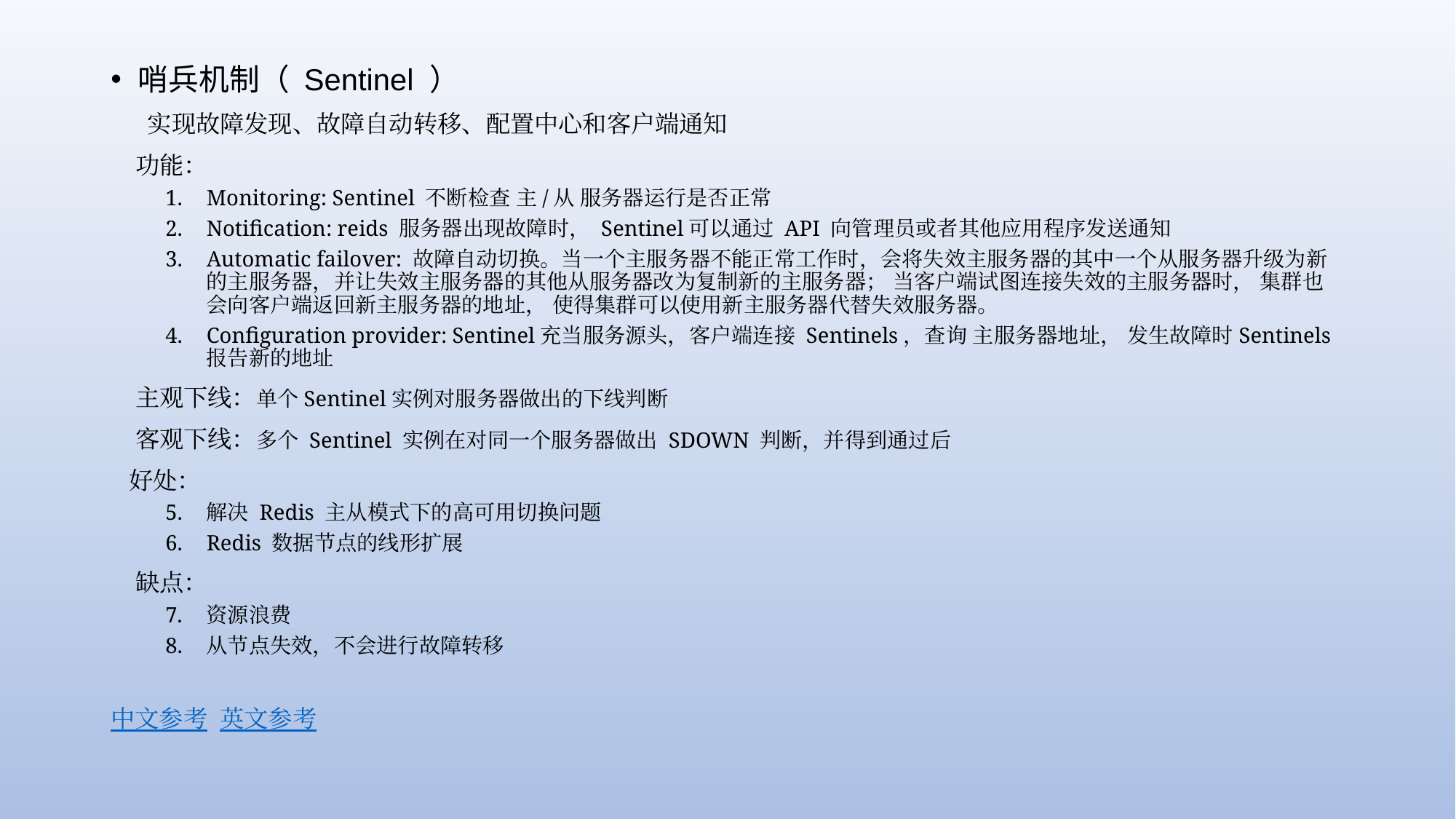

哨兵机制（ Sentinel ）
     实现故障发现、故障自动转移、配置中心和客户端通知
   功能：
Monitoring: Sentinel 不断检查 主/从 服务器运行是否正常
Notification: reids 服务器出现故障时， Sentinel可以通过 API 向管理员或者其他应用程序发送通知
Automatic failover: 故障自动切换。当一个主服务器不能正常工作时，会将失效主服务器的其中一个从服务器升级为新的主服务器，并让失效主服务器的其他从服务器改为复制新的主服务器； 当客户端试图连接失效的主服务器时， 集群也会向客户端返回新主服务器的地址， 使得集群可以使用新主服务器代替失效服务器。
Configuration provider: Sentinel充当服务源头，客户端连接 Sentinels，查询 主服务器地址， 发生故障时Sentinels 报告新的地址
   主观下线：单个Sentinel实例对服务器做出的下线判断
   客观下线：多个 Sentinel 实例在对同一个服务器做出 SDOWN 判断，并得到通过后
  好处：
解决 Redis 主从模式下的高可用切换问题
Redis 数据节点的线形扩展
   缺点：
资源浪费
从节点失效，不会进行故障转移

中文参考  英文参考